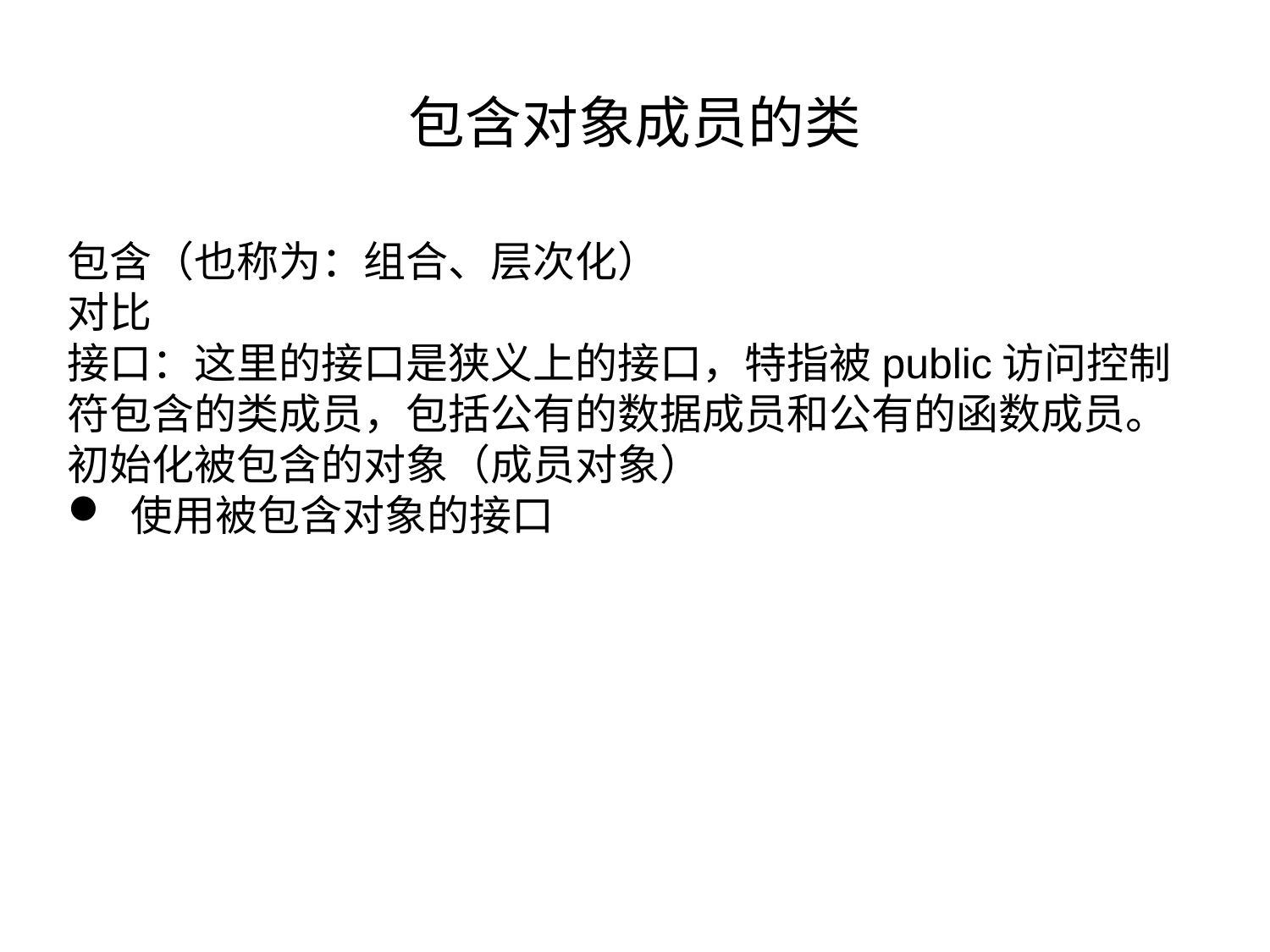

包含对象成员的类
包含（也称为：组合、层次化）
对比
接口：这里的接口是狭义上的接口，特指被public访问控制符包含的类成员，包括公有的数据成员和公有的函数成员。
初始化被包含的对象（成员对象）
使用被包含对象的接口